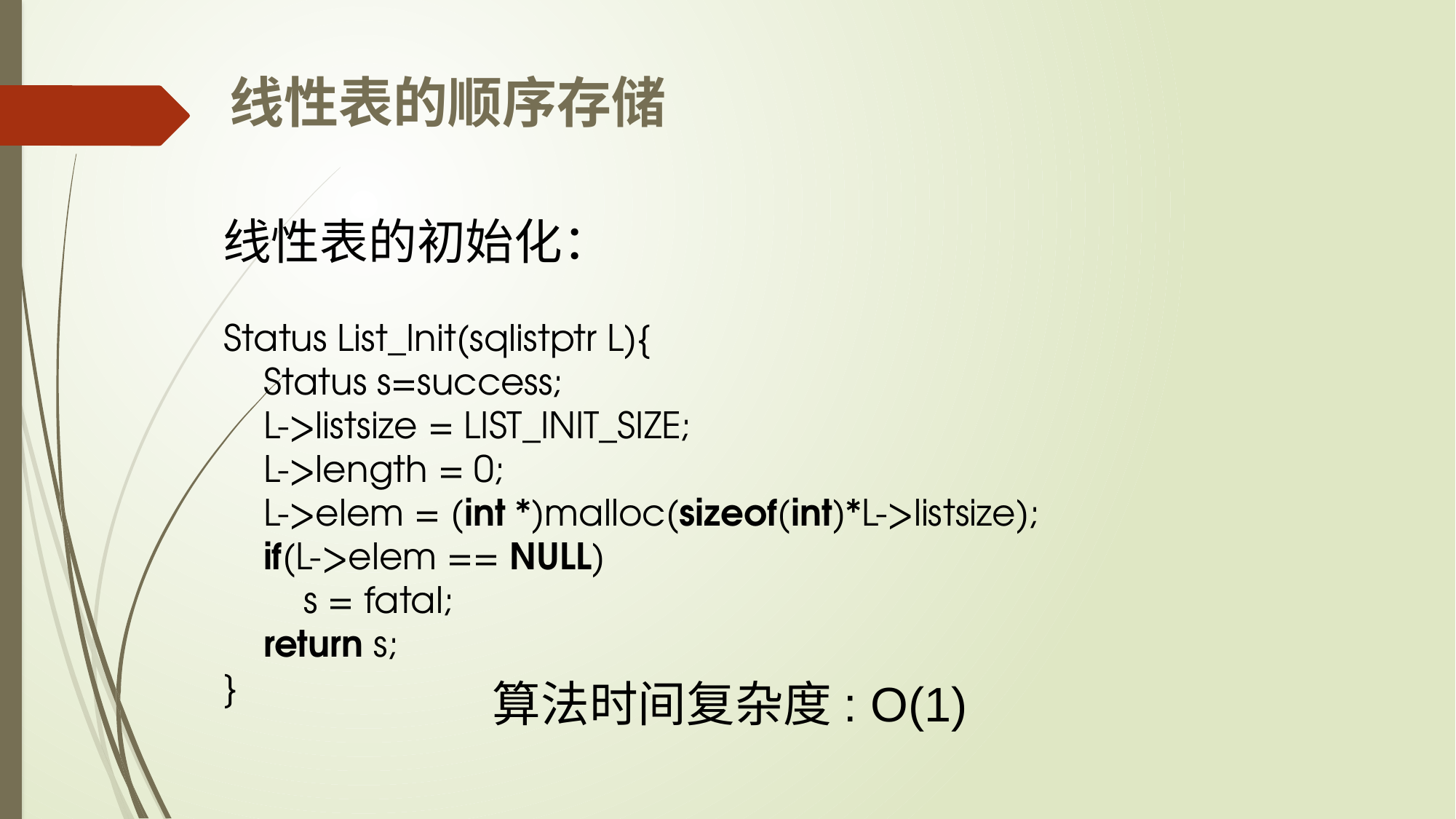

线性表的顺序存储
线性表的初始化：
Status List_Init(sqlistptr L){
    Status s=success;
    L->listsize = LIST_INIT_SIZE;
    L->length = 0;
    L->elem = (int *)malloc(sizeof(int)*L->listsize);
    if(L->elem == NULL)
        s = fatal;
    return s;
}
算法时间复杂度: O(1)